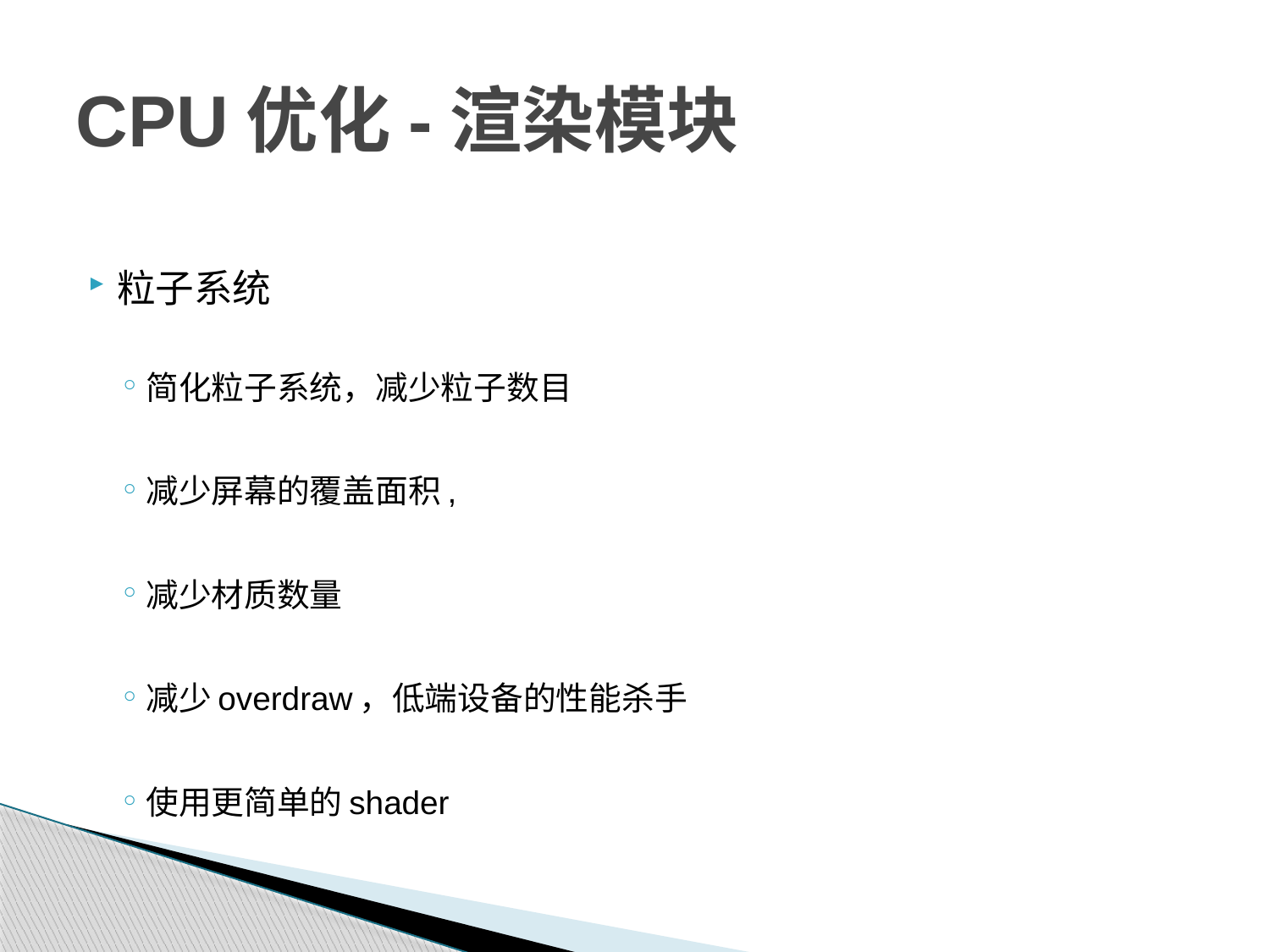

# CPU优化-渲染模块

粒子系统

简化粒子系统，减少粒子数目

减少屏幕的覆盖面积,

减少材质数量

减少overdraw，低端设备的性能杀手

使用更简单的shader